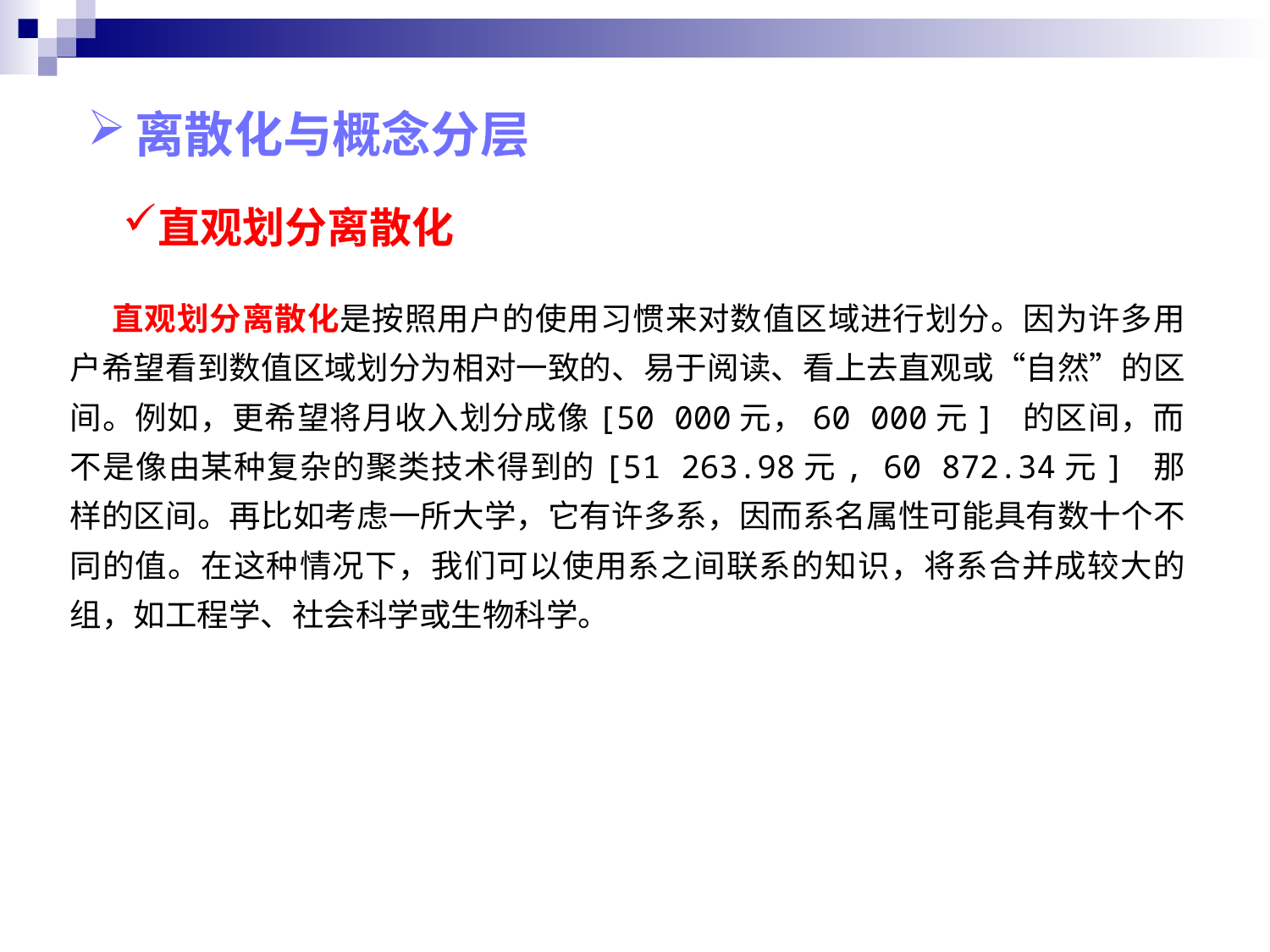

离散化与概念分层
直观划分离散化
直观划分离散化是按照用户的使用习惯来对数值区域进行划分。因为许多用户希望看到数值区域划分为相对一致的、易于阅读、看上去直观或“自然”的区间。例如，更希望将月收入划分成像[50 000元，60 000元] 的区间，而不是像由某种复杂的聚类技术得到的[51 263.98元, 60 872.34元] 那样的区间。再比如考虑一所大学，它有许多系，因而系名属性可能具有数十个不同的值。在这种情况下，我们可以使用系之间联系的知识，将系合并成较大的组，如工程学、社会科学或生物科学。